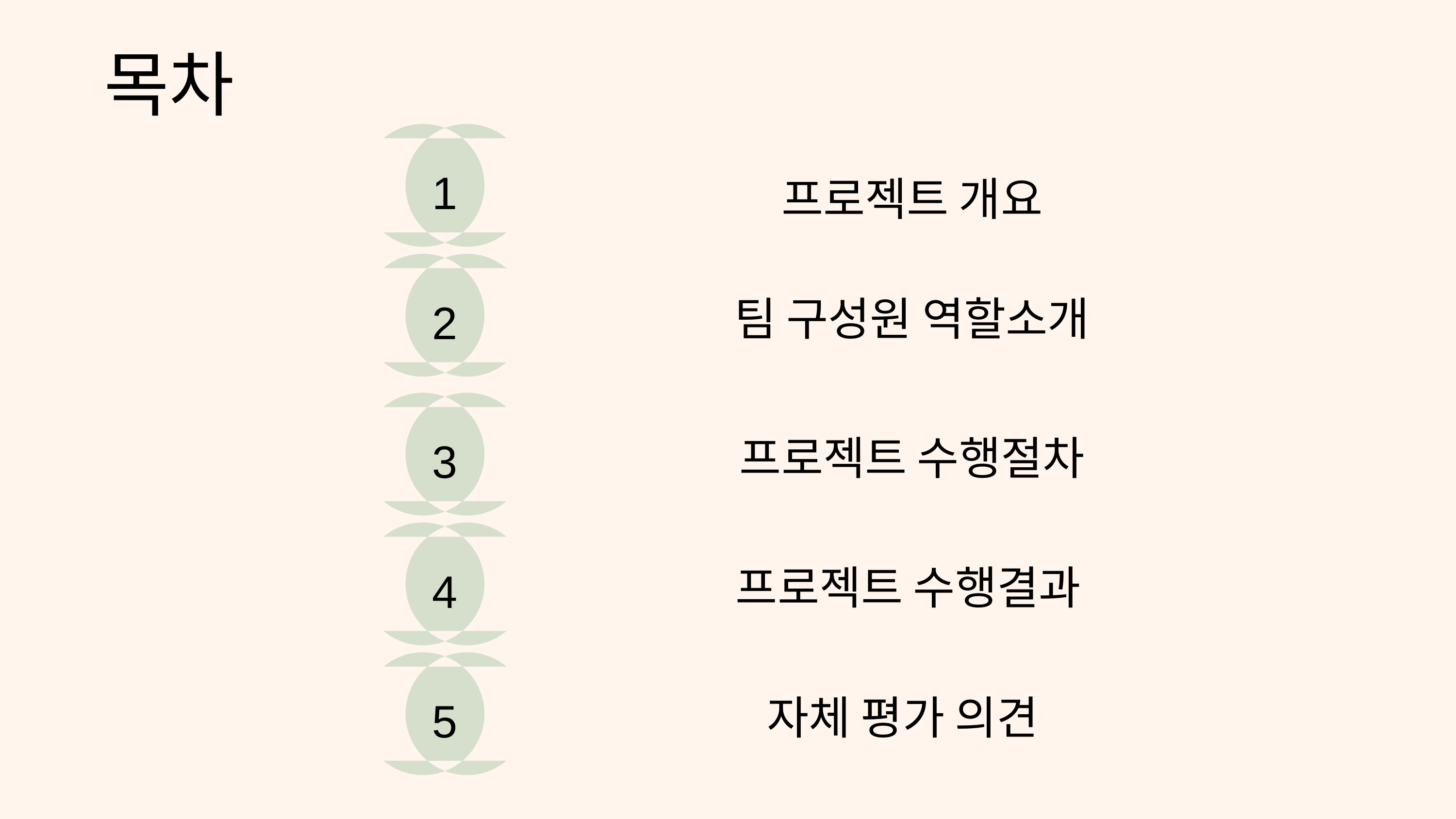

목차
1

프로젝트 개요
2

팀 구성원 역할소개
3

프로젝트 수행절차
4

프로젝트 수행결과
5

자체 평가 의견